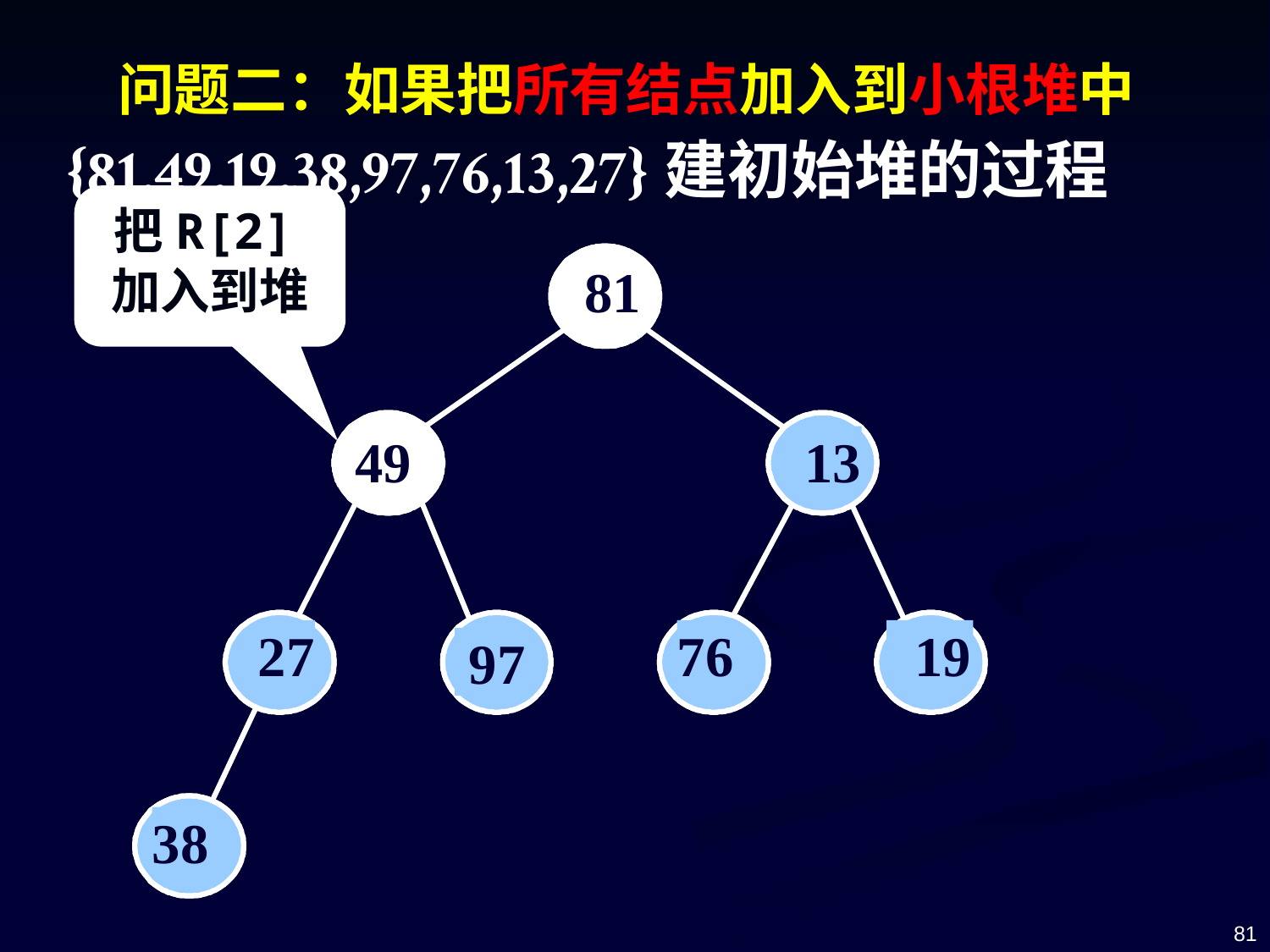

# 问题二：如果把所有结点加入到小根堆中
{81,49,19,38,97,76,13,27}建初始堆的过程
把R[2]加入到堆

81

49

13

27

 97

76

  19

38
81